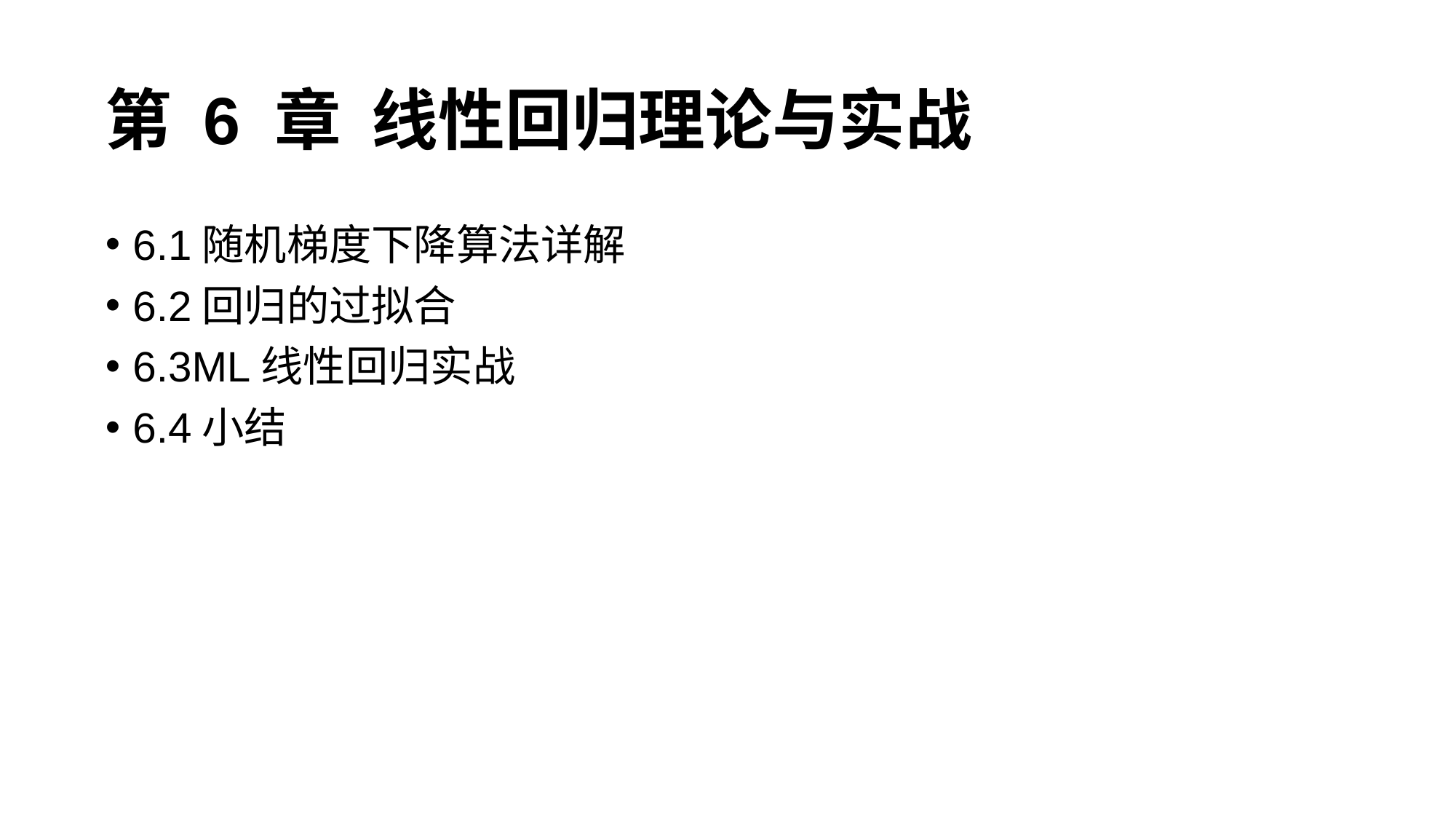

# 第 6 章  线性回归理论与实战
6.1随机梯度下降算法详解
6.2回归的过拟合
6.3ML线性回归实战
6.4小结